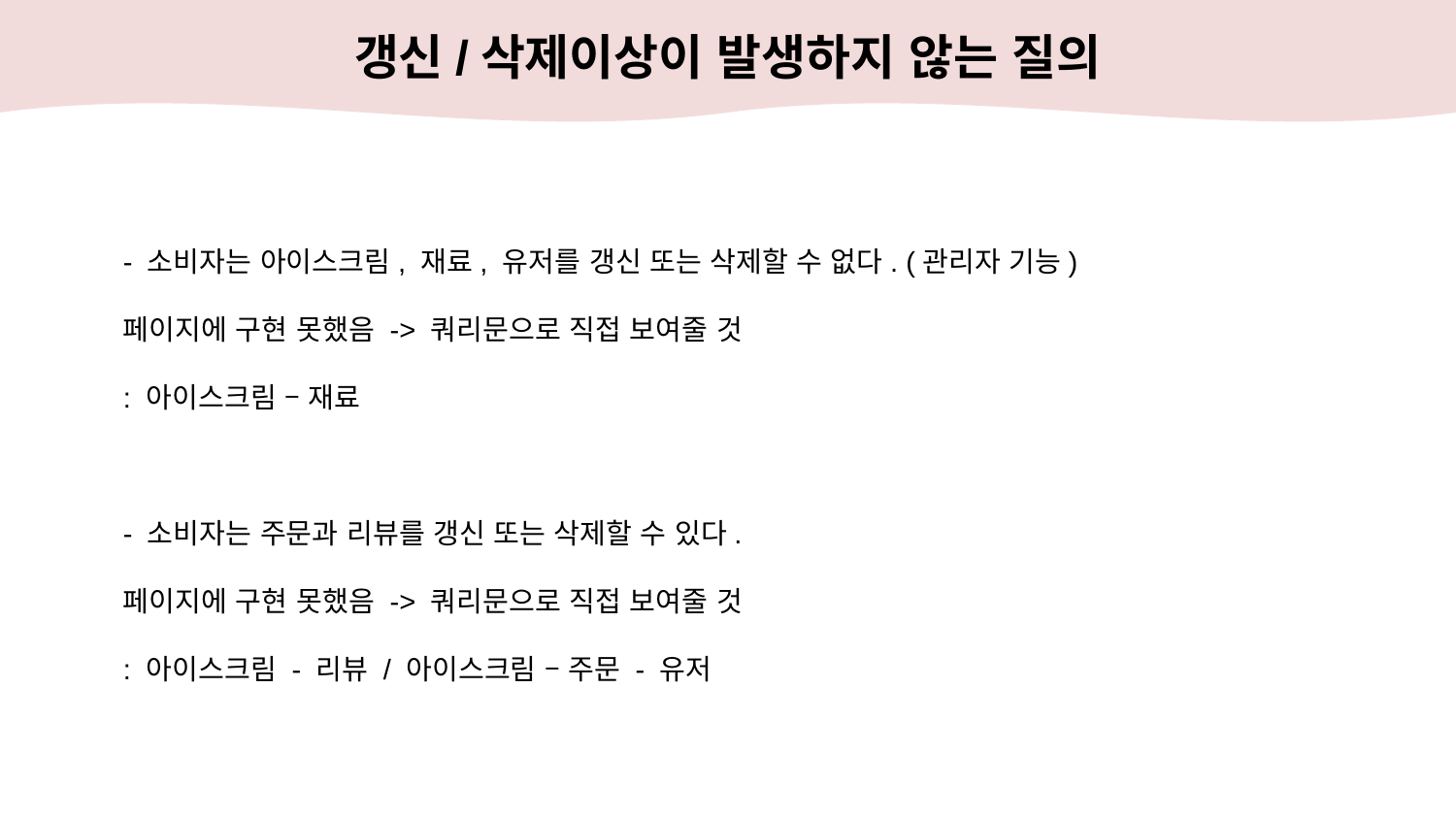

갱신/삭제이상이 발생하지 않는 질의
- 소비자는 아이스크림, 재료, 유저를 갱신 또는 삭제할 수 없다. (관리자 기능)
페이지에 구현 못했음 -> 쿼리문으로 직접 보여줄 것
: 아이스크림 – 재료

- 소비자는 주문과 리뷰를 갱신 또는 삭제할 수 있다.
페이지에 구현 못했음 -> 쿼리문으로 직접 보여줄 것
: 아이스크림 - 리뷰 / 아이스크림 – 주문 - 유저